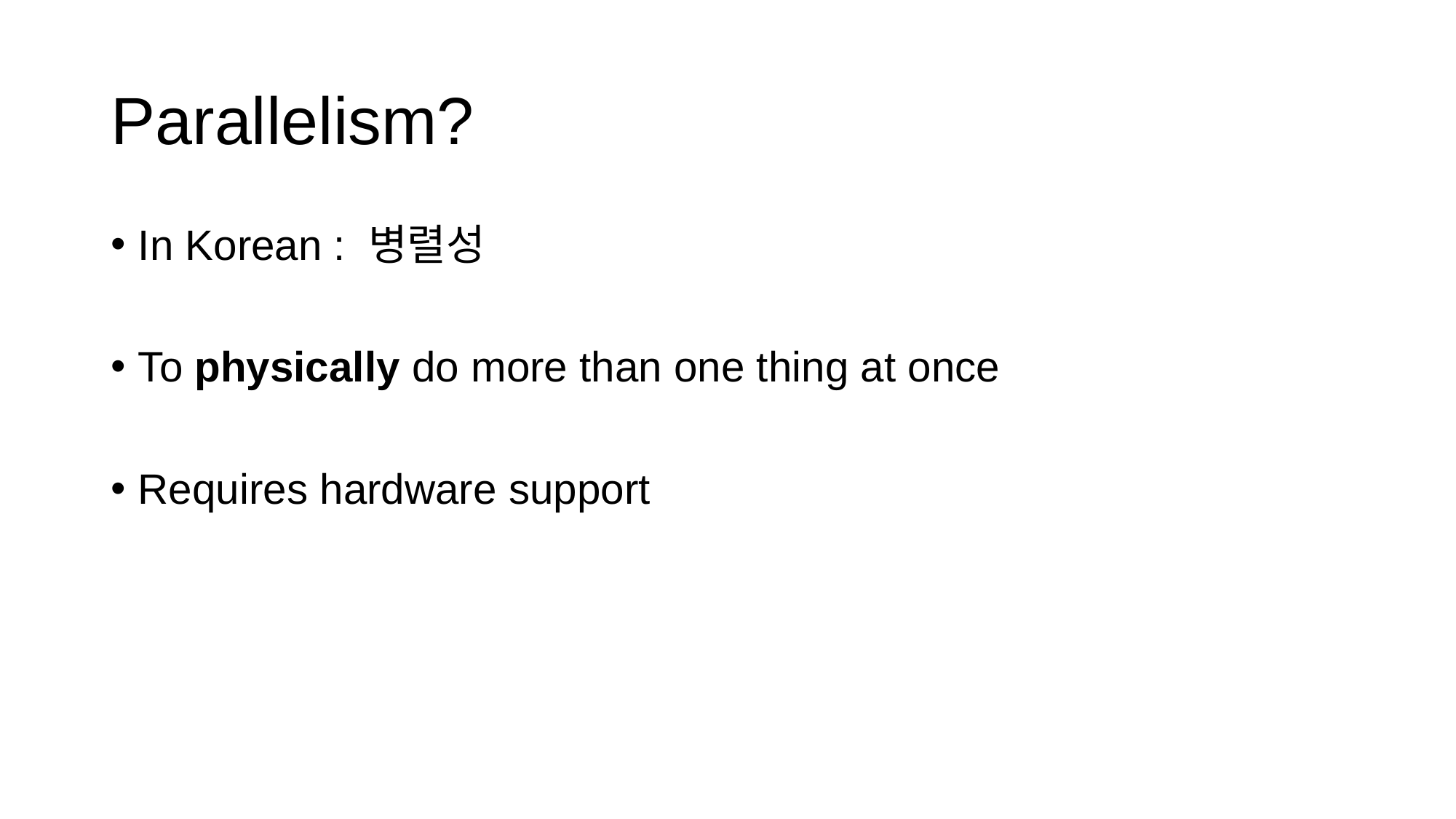

# Parallelism?
In Korean : 병렬성

To physically do more than one thing at once

Requires hardware support